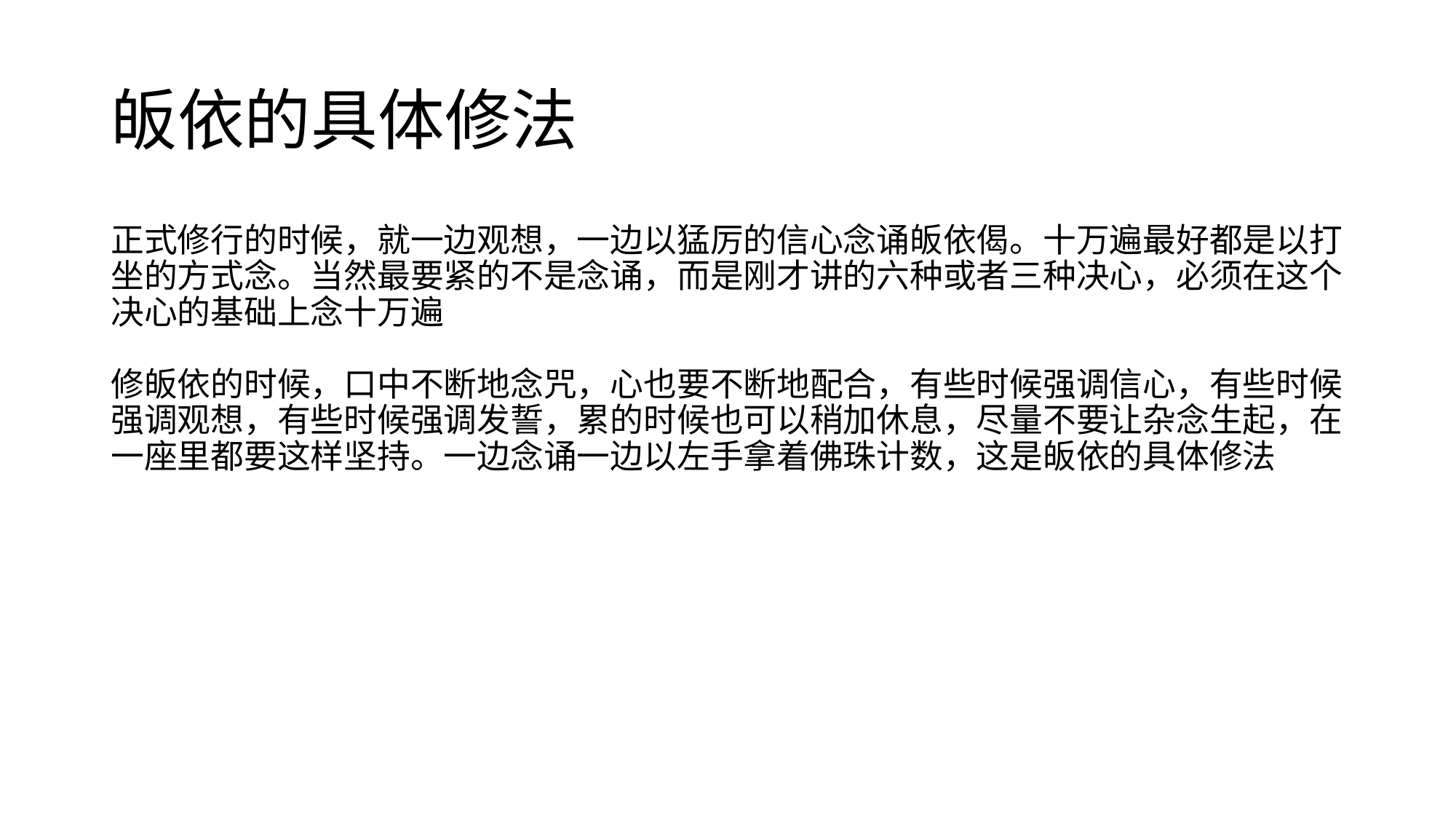

# 皈依的具体修法
正式修行的时候，就一边观想，一边以猛厉的信心念诵皈依偈。十万遍最好都是以打坐的方式念。当然最要紧的不是念诵，而是刚才讲的六种或者三种决心，必须在这个决心的基础上念十万遍

修皈依的时候，口中不断地念咒，心也要不断地配合，有些时候强调信心，有些时候强调观想，有些时候强调发誓，累的时候也可以稍加休息，尽量不要让杂念生起，在一座里都要这样坚持。一边念诵一边以左手拿着佛珠计数，这是皈依的具体修法